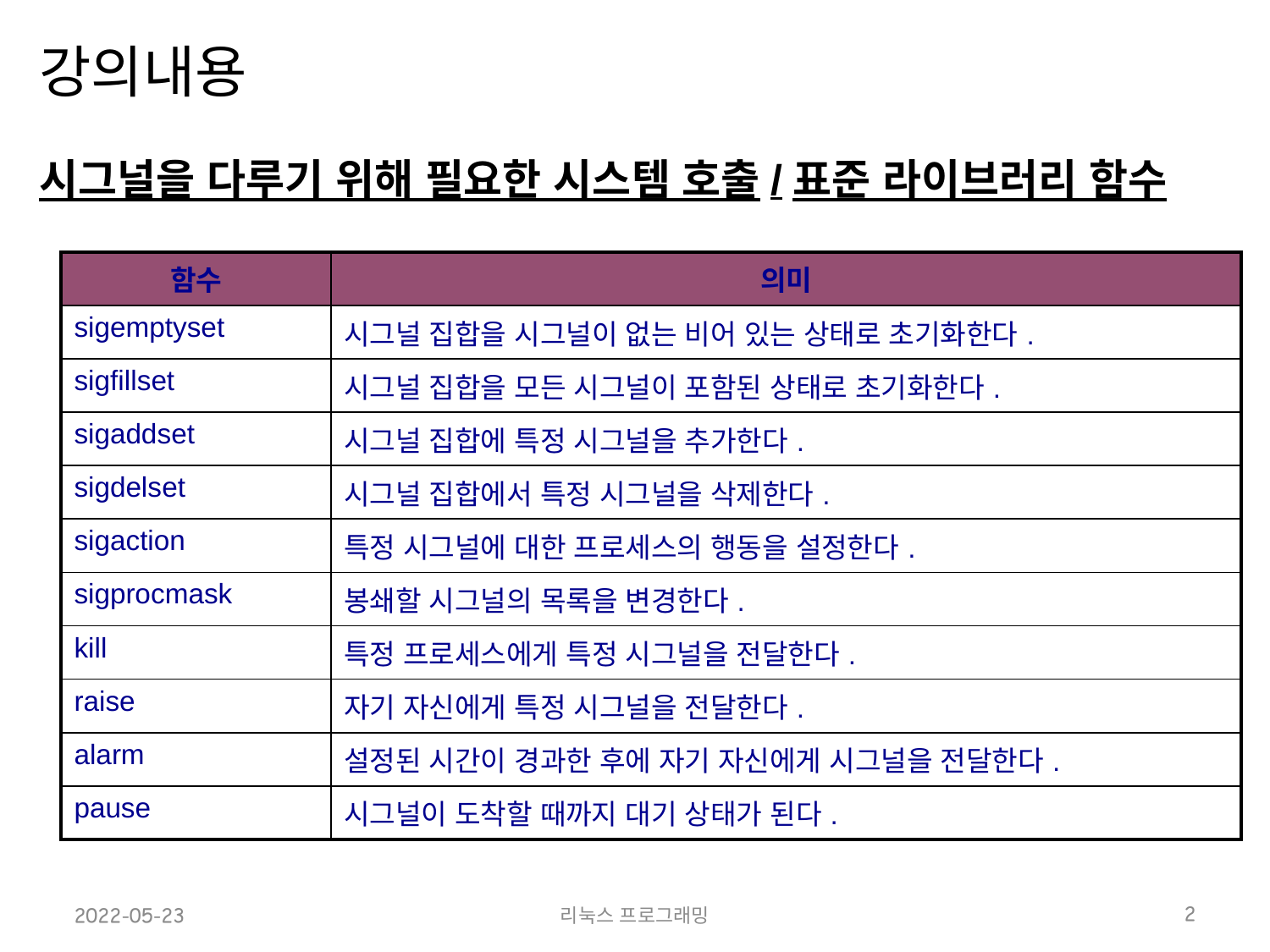

# 강의내용
시그널을 다루기 위해 필요한 시스템 호출/표준 라이브러리 함수

| 함수 | 의미 |
| --- | --- |
| sigemptyset | 시그널 집합을 시그널이 없는 비어 있는 상태로 초기화한다. |
| sigfillset | 시그널 집합을 모든 시그널이 포함된 상태로 초기화한다. |
| sigaddset | 시그널 집합에 특정 시그널을 추가한다. |
| sigdelset | 시그널 집합에서 특정 시그널을 삭제한다. |
| sigaction | 특정 시그널에 대한 프로세스의 행동을 설정한다. |
| sigprocmask | 봉쇄할 시그널의 목록을 변경한다. |
| kill | 특정 프로세스에게 특정 시그널을 전달한다. |
| raise | 자기 자신에게 특정 시그널을 전달한다. |
| alarm | 설정된 시간이 경과한 후에 자기 자신에게 시그널을 전달한다. |
| pause | 시그널이 도착할 때까지 대기 상태가 된다. |
2022-05-23
리눅스 프로그래밍
2